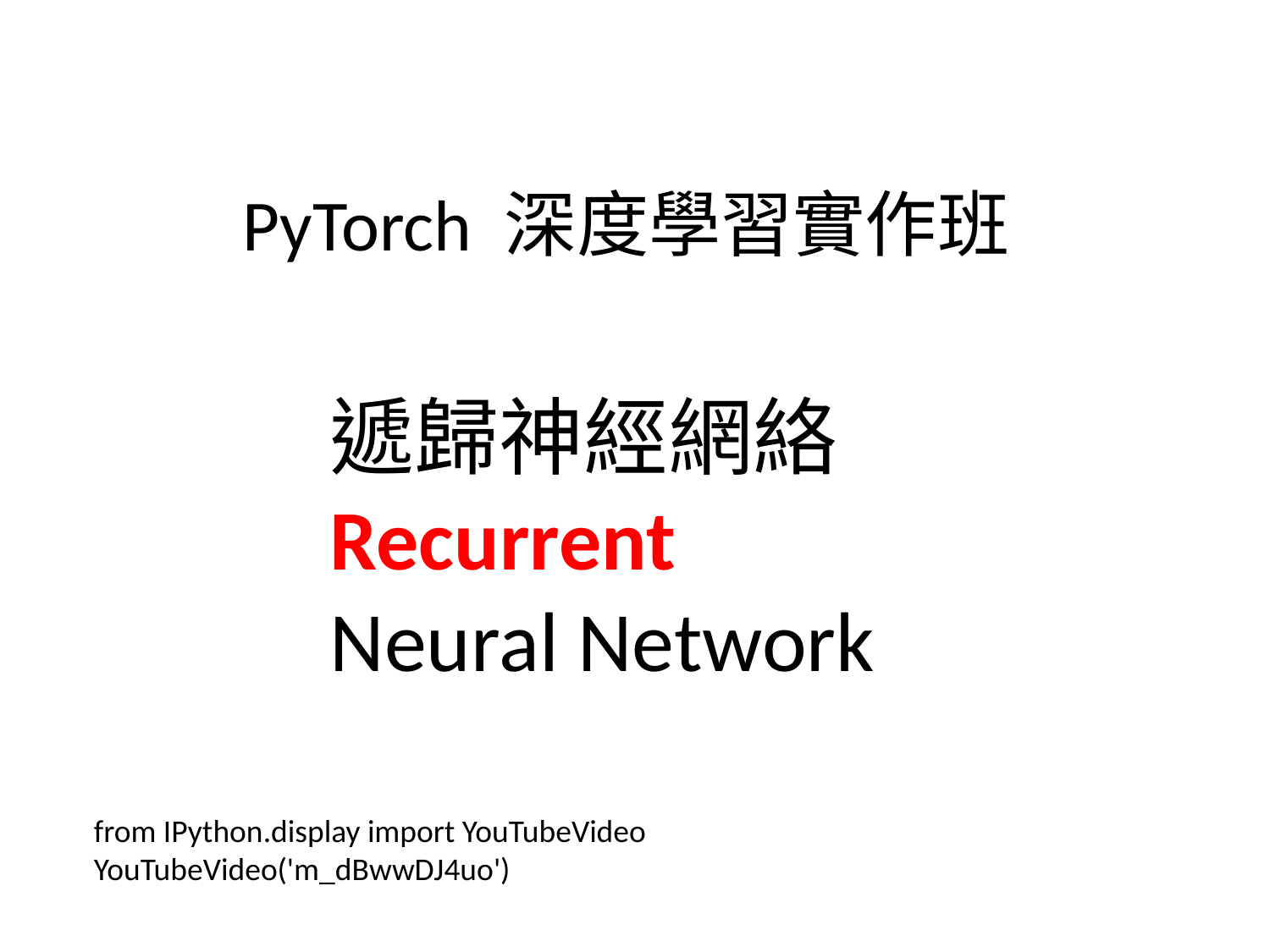

# PyTorch 深度學習實作班
遞歸神經網絡Recurrent
Neural Network
from IPython.display import YouTubeVideo
YouTubeVideo('m_dBwwDJ4uo')